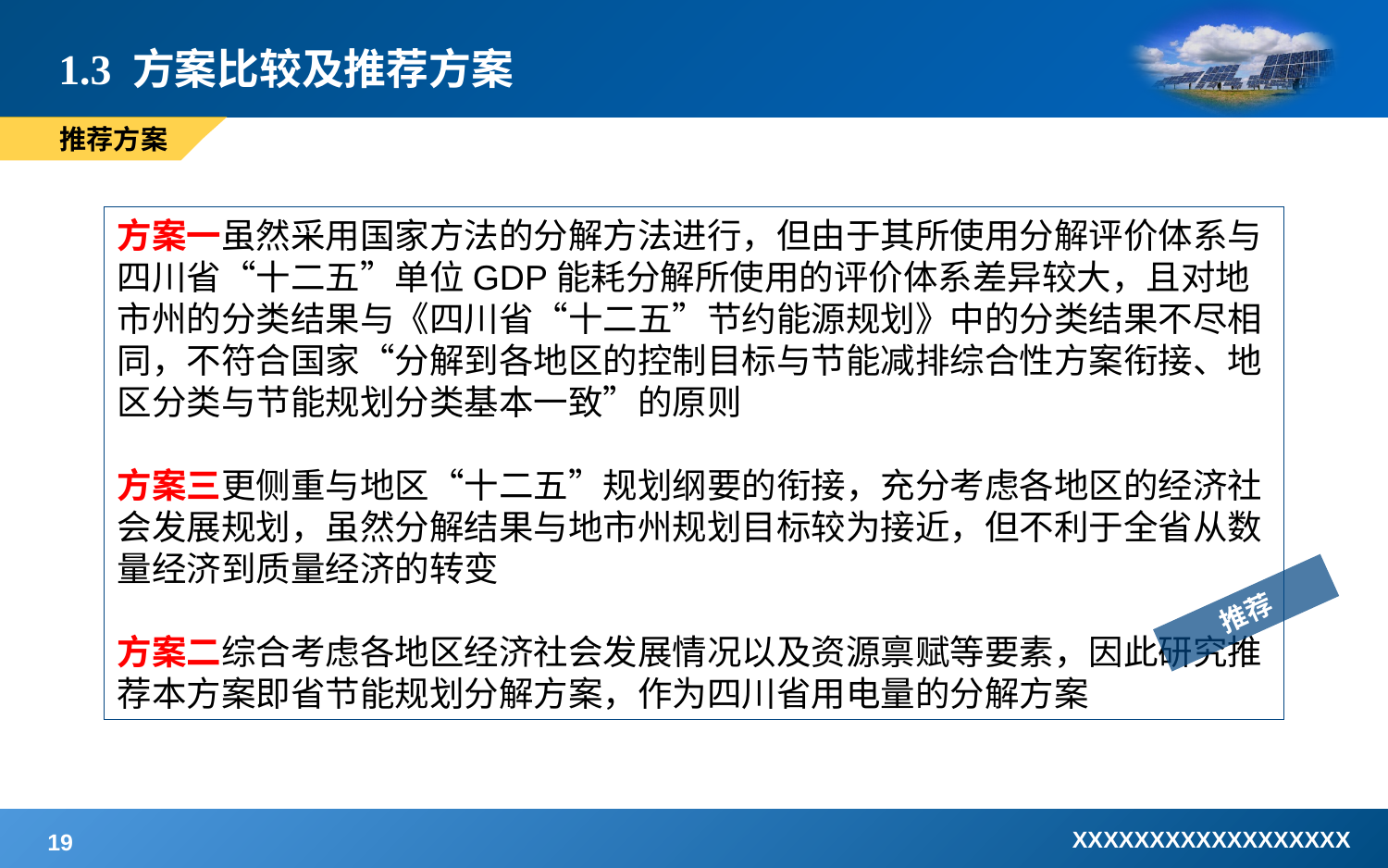

# 1.3 方案比较及推荐方案
推荐方案
方案一虽然采用国家方法的分解方法进行，但由于其所使用分解评价体系与四川省“十二五”单位GDP能耗分解所使用的评价体系差异较大，且对地市州的分类结果与《四川省“十二五”节约能源规划》中的分类结果不尽相同，不符合国家“分解到各地区的控制目标与节能减排综合性方案衔接、地区分类与节能规划分类基本一致”的原则

方案三更侧重与地区“十二五”规划纲要的衔接，充分考虑各地区的经济社会发展规划，虽然分解结果与地市州规划目标较为接近，但不利于全省从数量经济到质量经济的转变

方案二综合考虑各地区经济社会发展情况以及资源禀赋等要素，因此研究推荐本方案即省节能规划分解方案，作为四川省用电量的分解方案
推荐